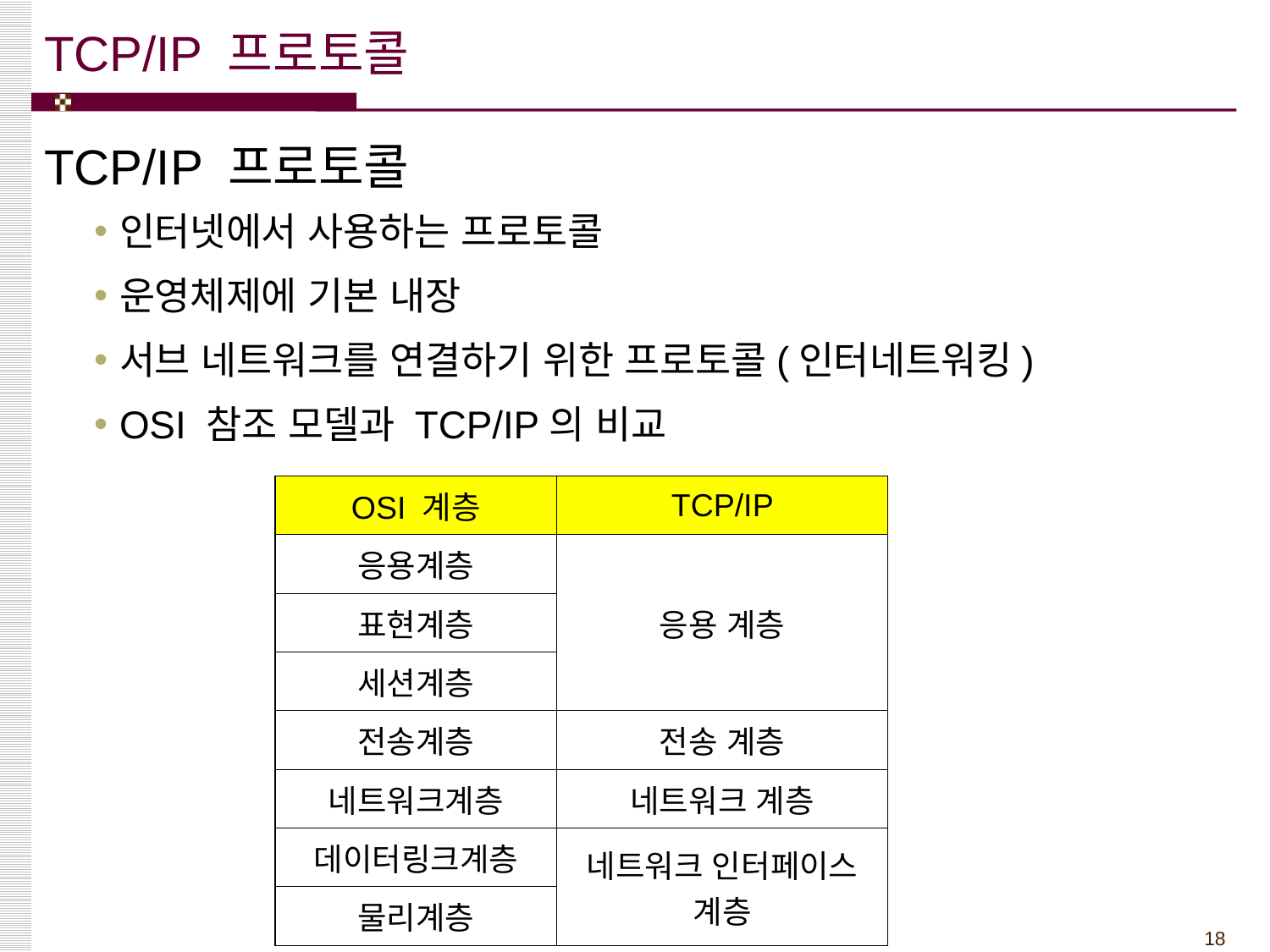

# TCP/IP 프로토콜
TCP/IP 프로토콜
인터넷에서 사용하는 프로토콜
운영체제에 기본 내장
서브 네트워크를 연결하기 위한 프로토콜(인터네트워킹)
OSI 참조 모델과 TCP/IP의 비교
| OSI 계층 | TCP/IP |
| --- | --- |
| 응용계층 | 응용 계층 |
| 표현계층 |  |
| 세션계층 |  |
| 전송계층 | 전송 계층 |
| 네트워크계층 | 네트워크 계층 |
| 데이터링크계층 | 네트워크 인터페이스 계층 |
| 물리계층 |  |